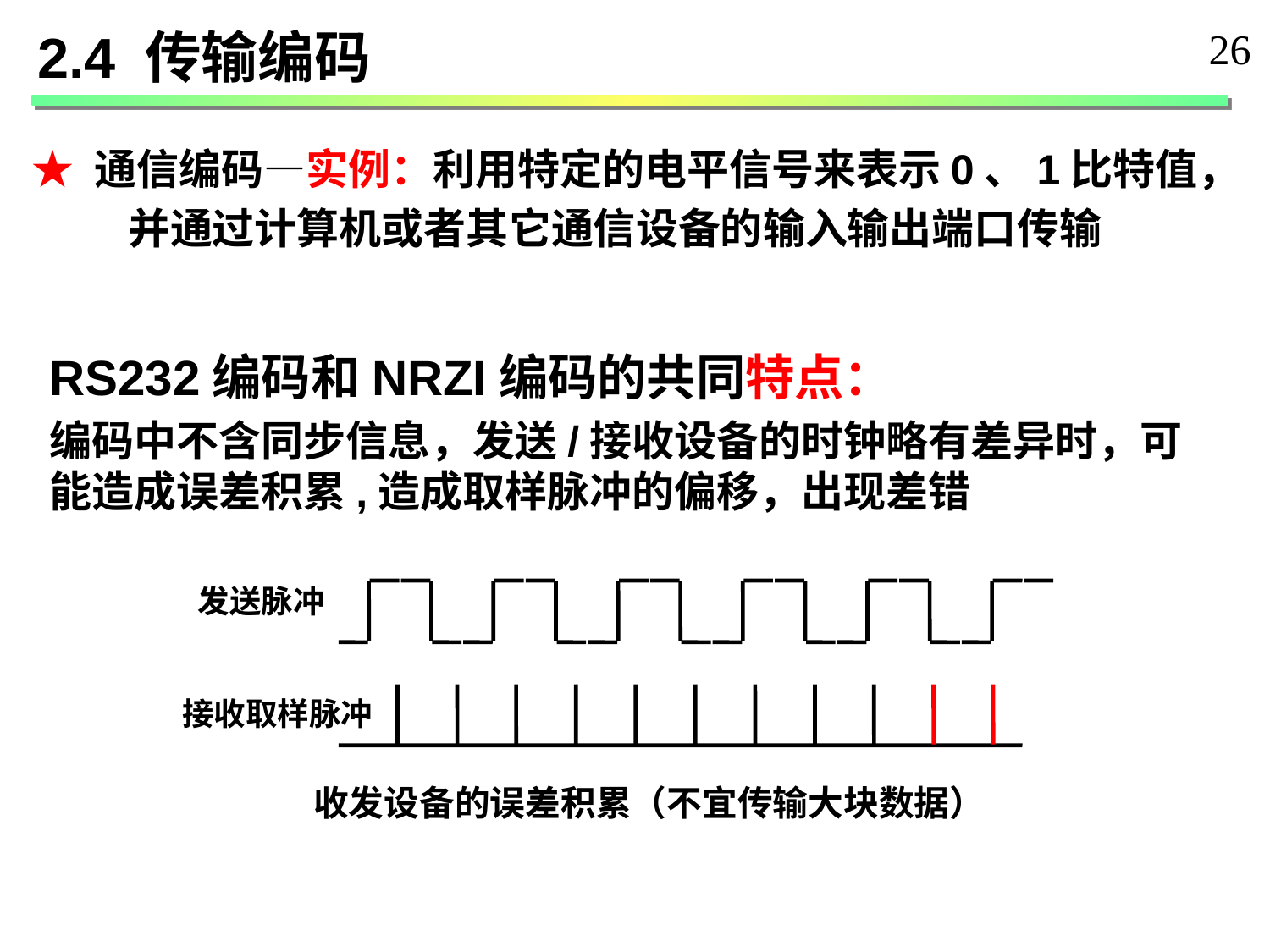

2.4 传输编码
26

★ 通信编码—实例：利用特定的电平信号来表示0、1比特值，
         并通过计算机或者其它通信设备的输入输出端口传输
RS232编码和NRZI编码的共同特点：
编码中不含同步信息，发送/接收设备的时钟略有差异时，可能造成误差积累,造成取样脉冲的偏移，出现差错
发送脉冲

接收取样脉冲

收发设备的误差积累（不宜传输大块数据）